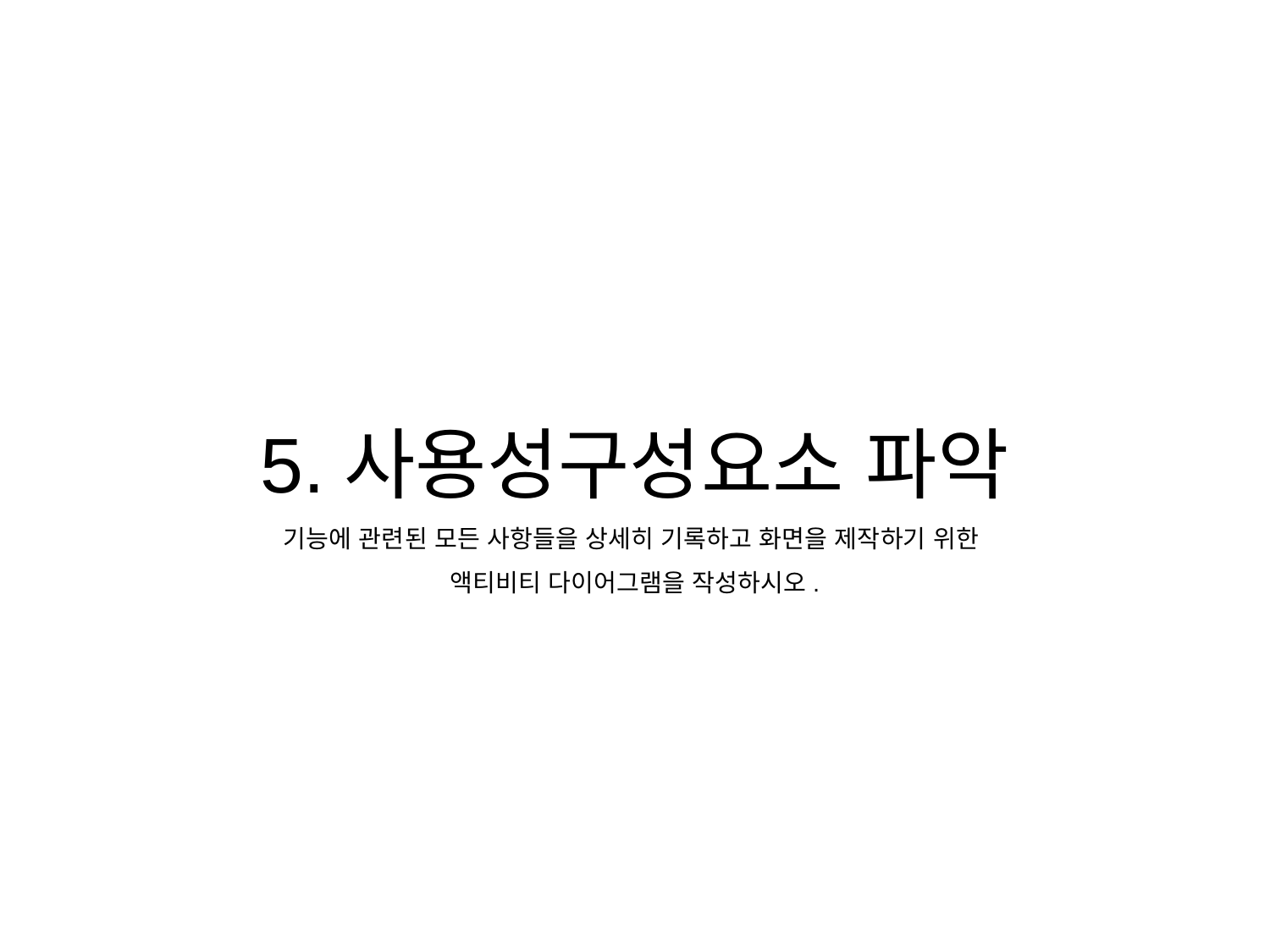

# 5.사용성구성요소 파악 기능에 관련된 모든 사항들을 상세히 기록하고 화면을 제작하기 위한
액티비티 다이어그램을 작성하시오.